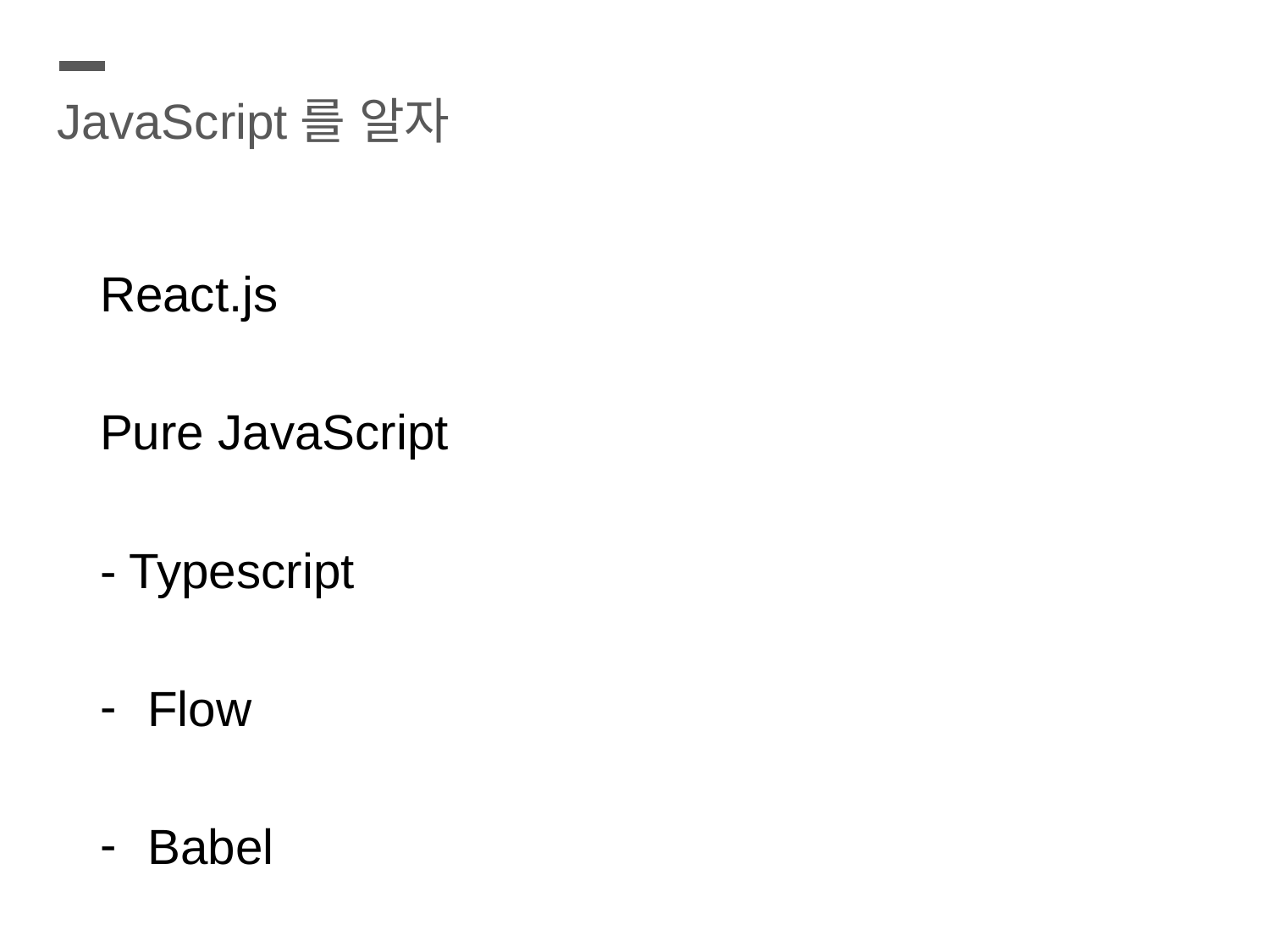

JavaScript를 알자
React.js

Pure JavaScript

- Typescript

Flow

Babel